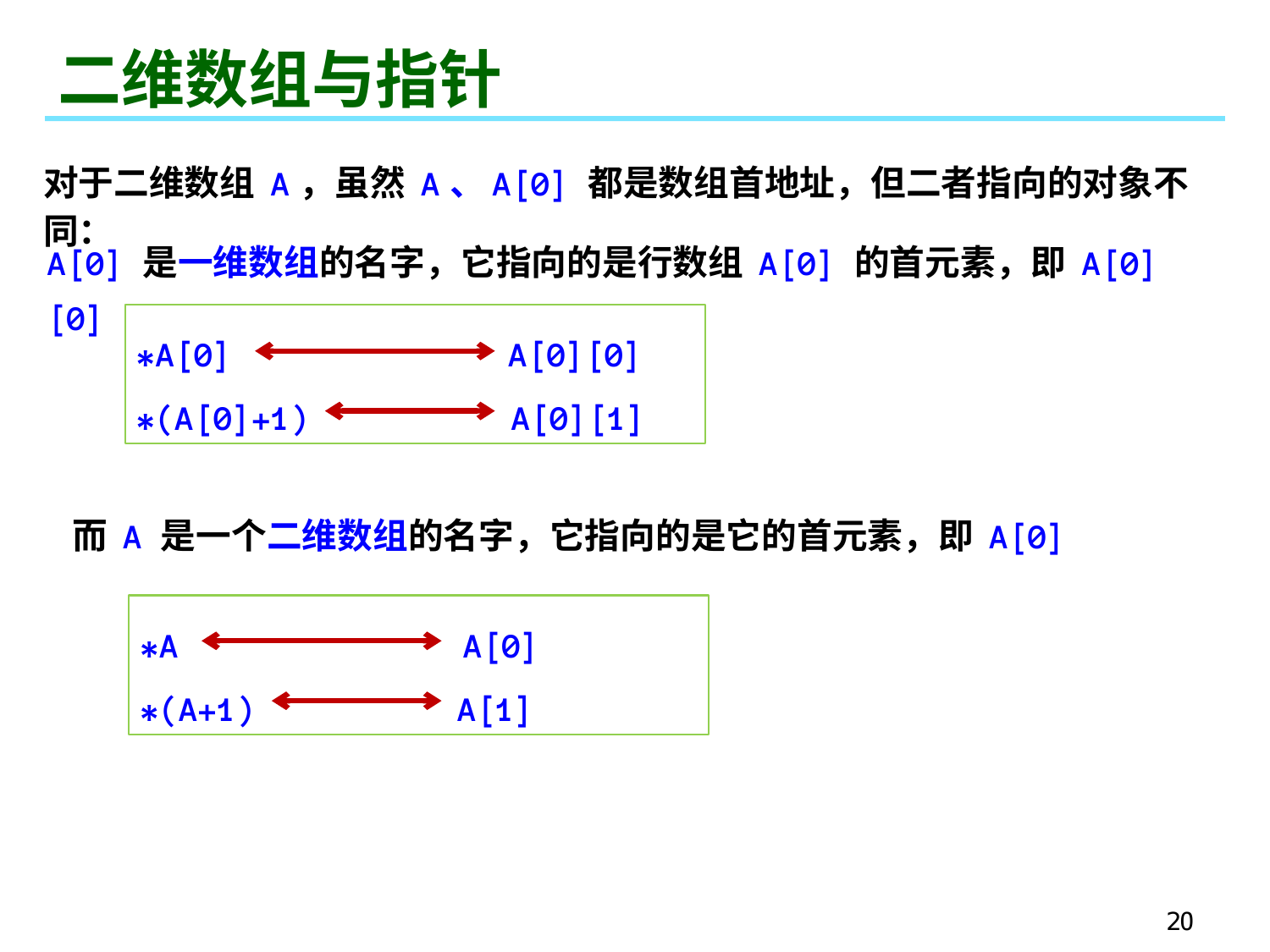

# 二维数组与指针
对于二维数组 A，虽然 A、A[0] 都是数组首地址，但二者指向的对象不同：
A[0] 是一维数组的名字，它指向的是行数组 A[0] 的首元素，即 A[0][0]
*A[0]                               A[0][0]
*(A[0]+1)           A[0][1]
而 A 是一个二维数组的名字，它指向的是它的首元素，即 A[0]
*A                                A[0]
*(A+1)           A[1]
20